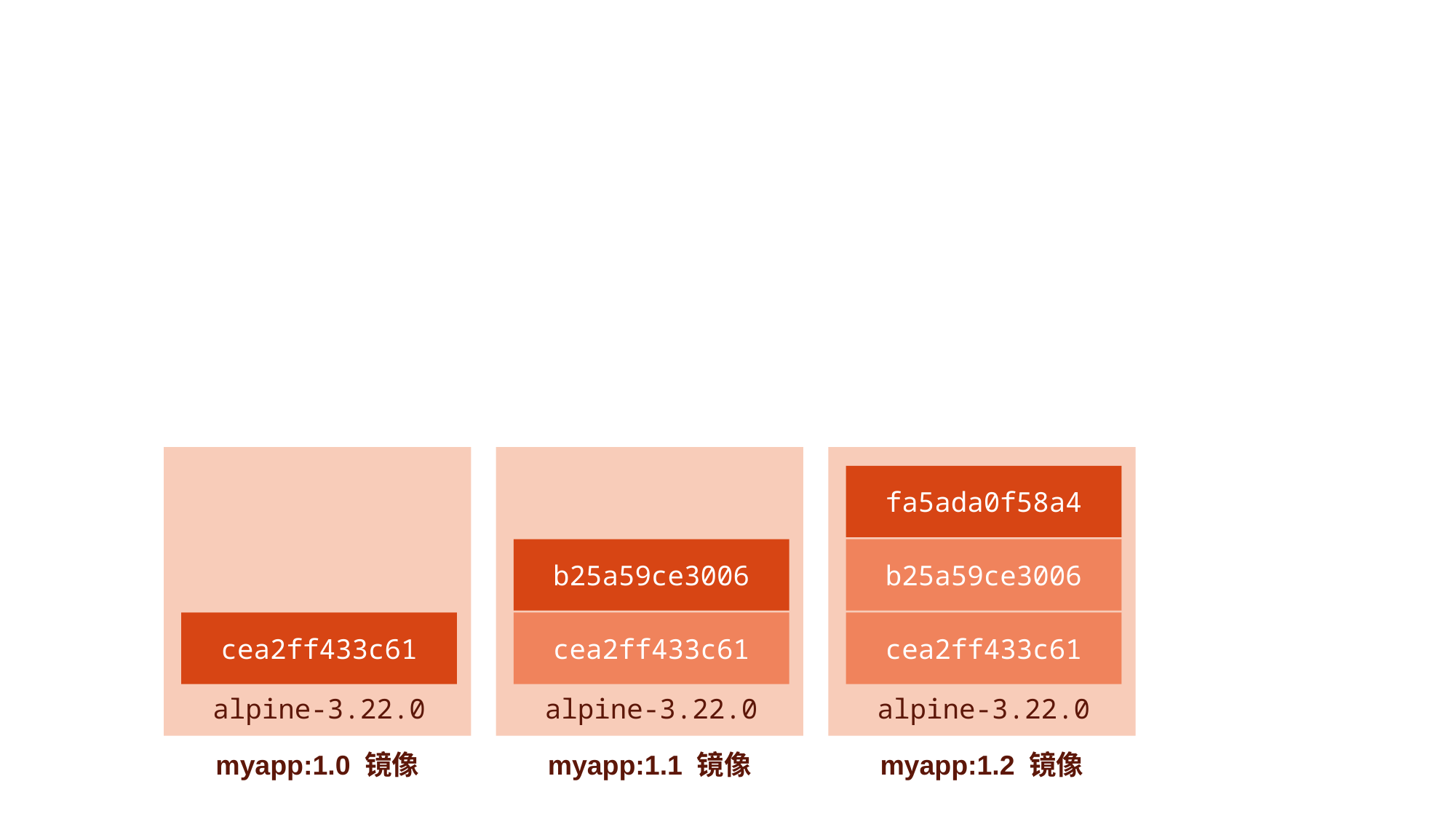

cea2ff433c61
alpine-3.22.0
myapp:1.0 镜像

b25a59ce3006
cea2ff433c61
alpine-3.22.0
myapp:1.1 镜像

fa5ada0f58a4
b25a59ce3006
cea2ff433c61
alpine-3.22.0
myapp:1.2 镜像